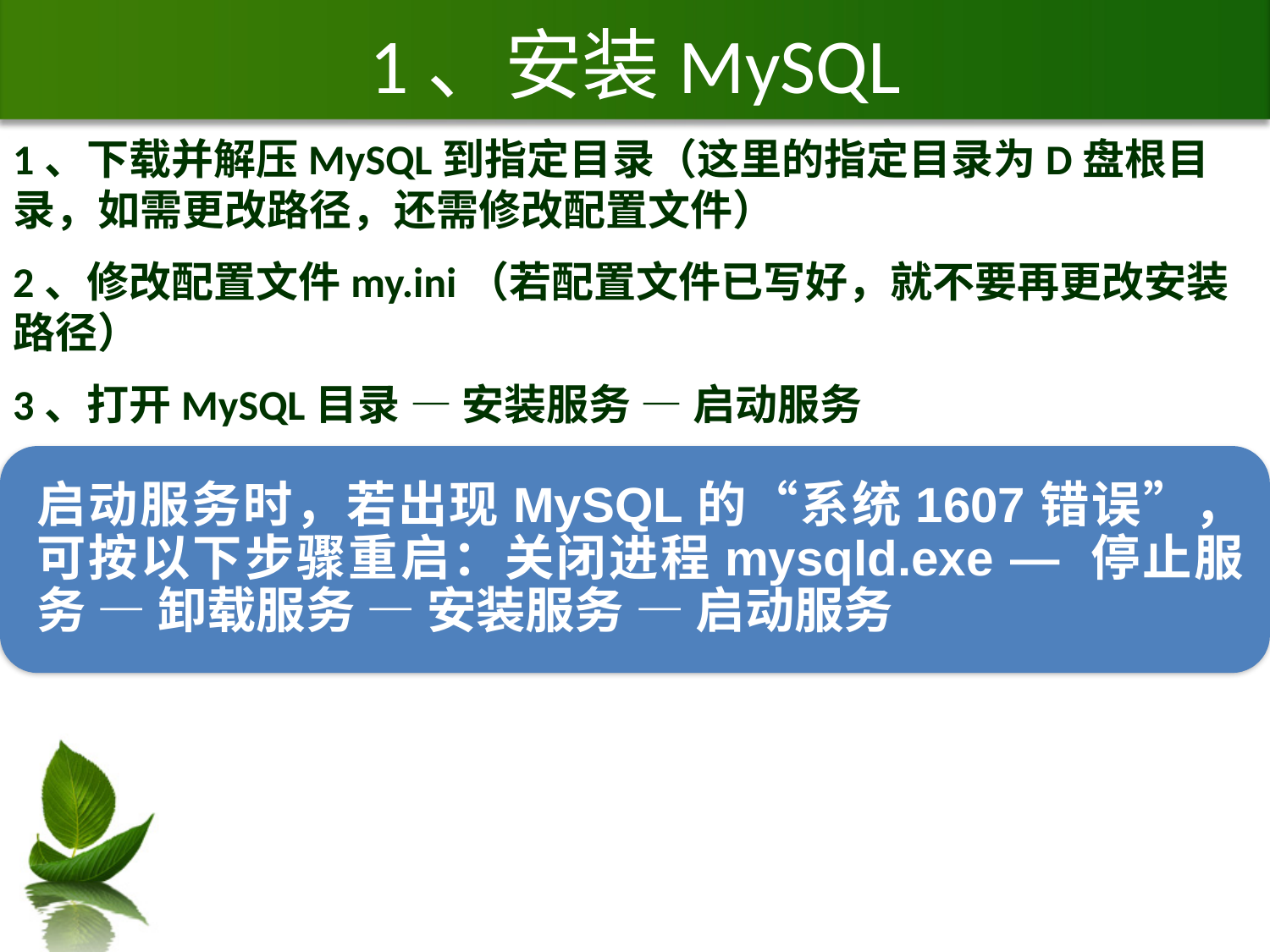

# 1、安装MySQL
1、下载并解压MySQL到指定目录（这里的指定目录为D盘根目录，如需更改路径，还需修改配置文件）
2、修改配置文件my.ini（若配置文件已写好，就不要再更改安装路径）
3、打开MySQL目录 — 安装服务 — 启动服务
启动服务时，若出现MySQL的“系统1607错误”，可按以下步骤重启：关闭进程mysqld.exe — 停止服务 — 卸载服务 — 安装服务 — 启动服务